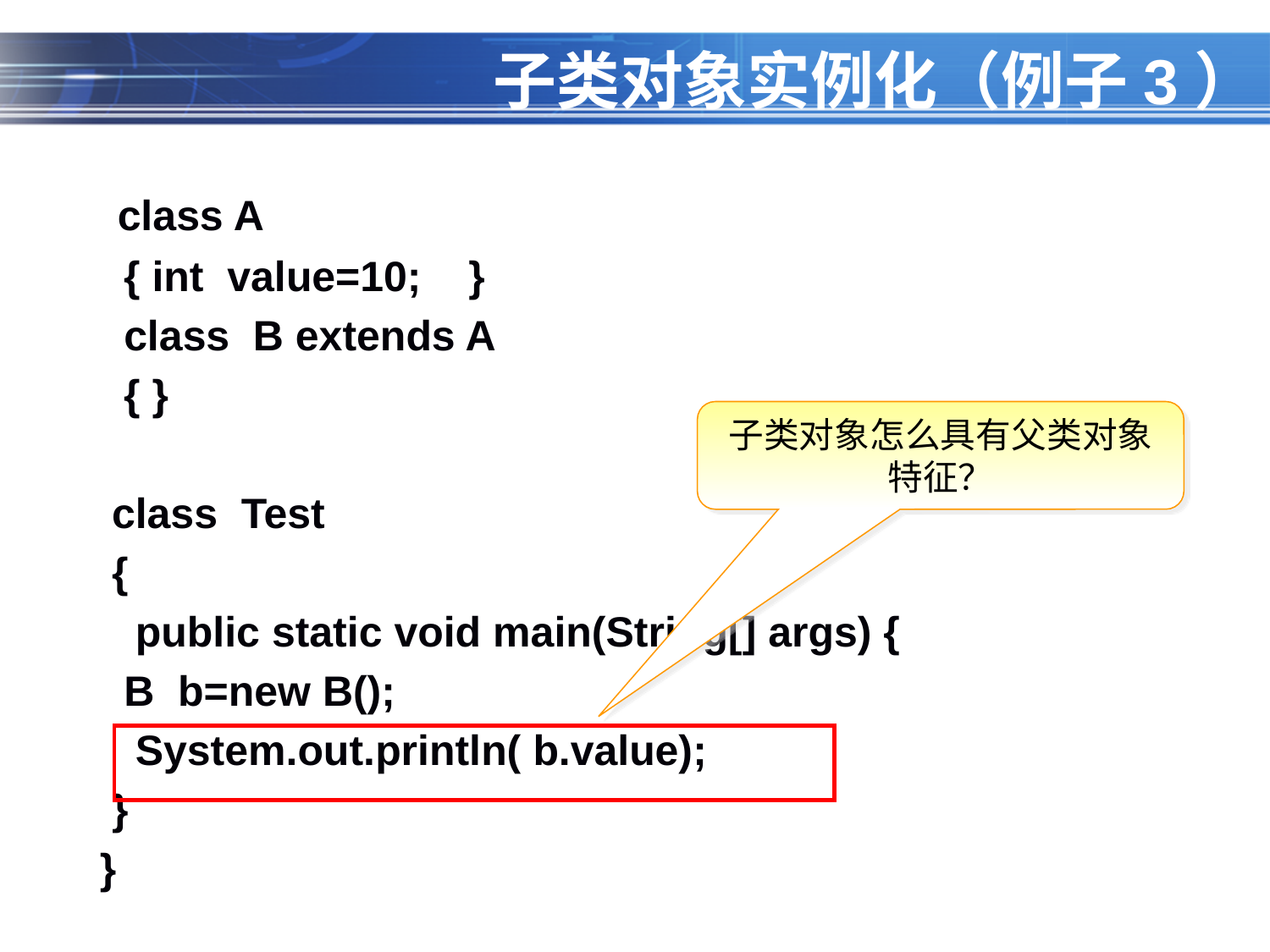

# 子类对象实例化（例子3）
   class A
    { int  value=10;    }
	class  B extends A
    { }

   class  Test
   {
     public static void main(String[] args) {
	B  b=new B();
     System.out.println( b.value);
   }
  }

子类对象怎么具有父类对象特征？